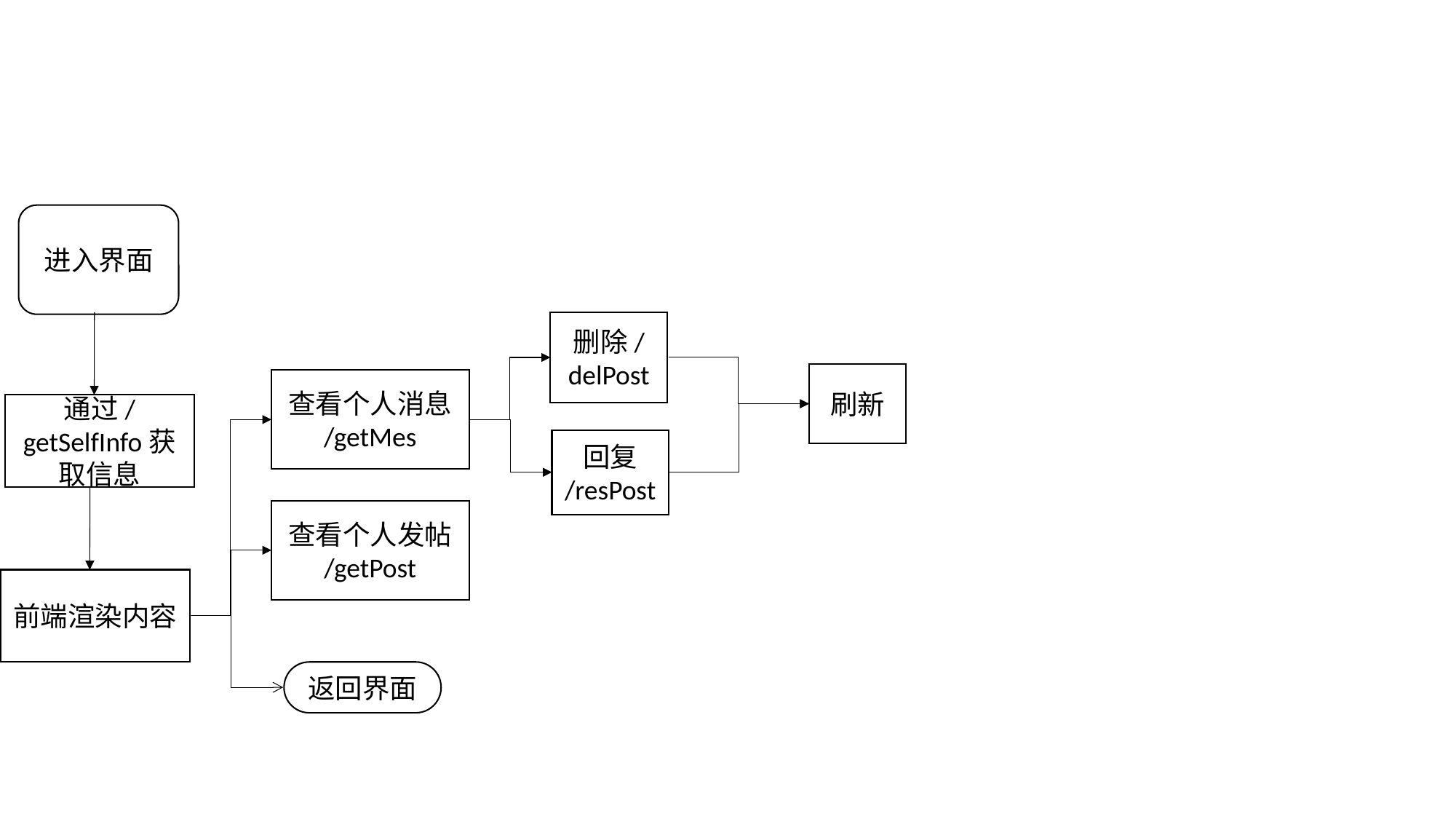

进入界面
删除/delPost
查看个人消息
/getMes
回复
/resPost
查看个人发帖
/getPost
通过/getSelfInfo获取信息
刷新
前端渲染内容
返回界面